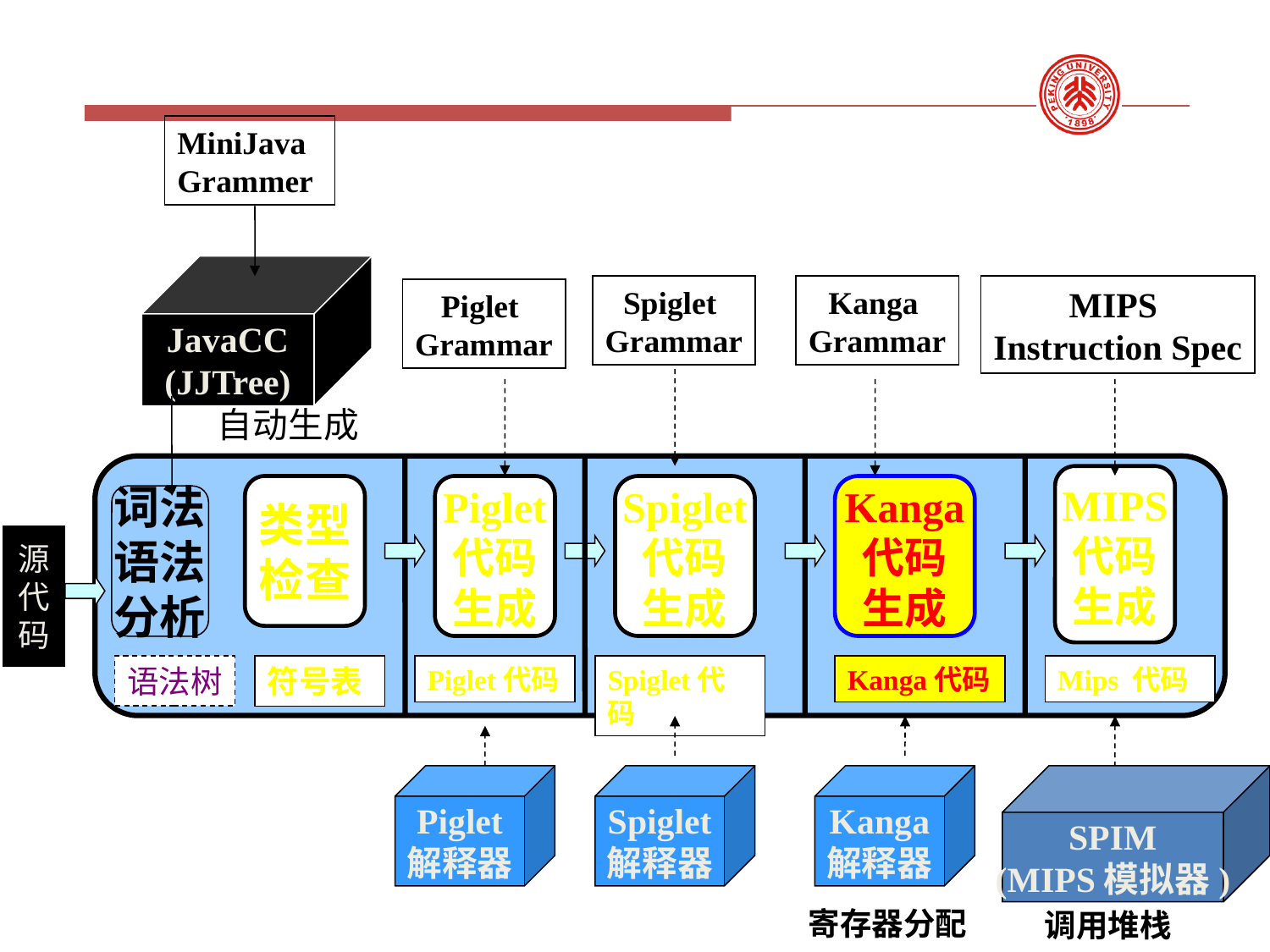

MiniJava Grammer

JavaCC
(JJTree)
Spiglet
Grammar
Kanga
Grammar
MIPS
Instruction Spec
Piglet
Grammar

自动生成

MIPS
代码
生成
类型
检查
Piglet
代码
生成
Spiglet
代码
生成
Kanga
代码
生成
词法
语法
分析
源
代
码

语法树
符号表
Piglet代码
Spiglet代码
Kanga代码
Mips 代码

Piglet
解释器
Spiglet
解释器
Kanga
解释器
SPIM
(MIPS模拟器)
寄存器分配
调用堆栈